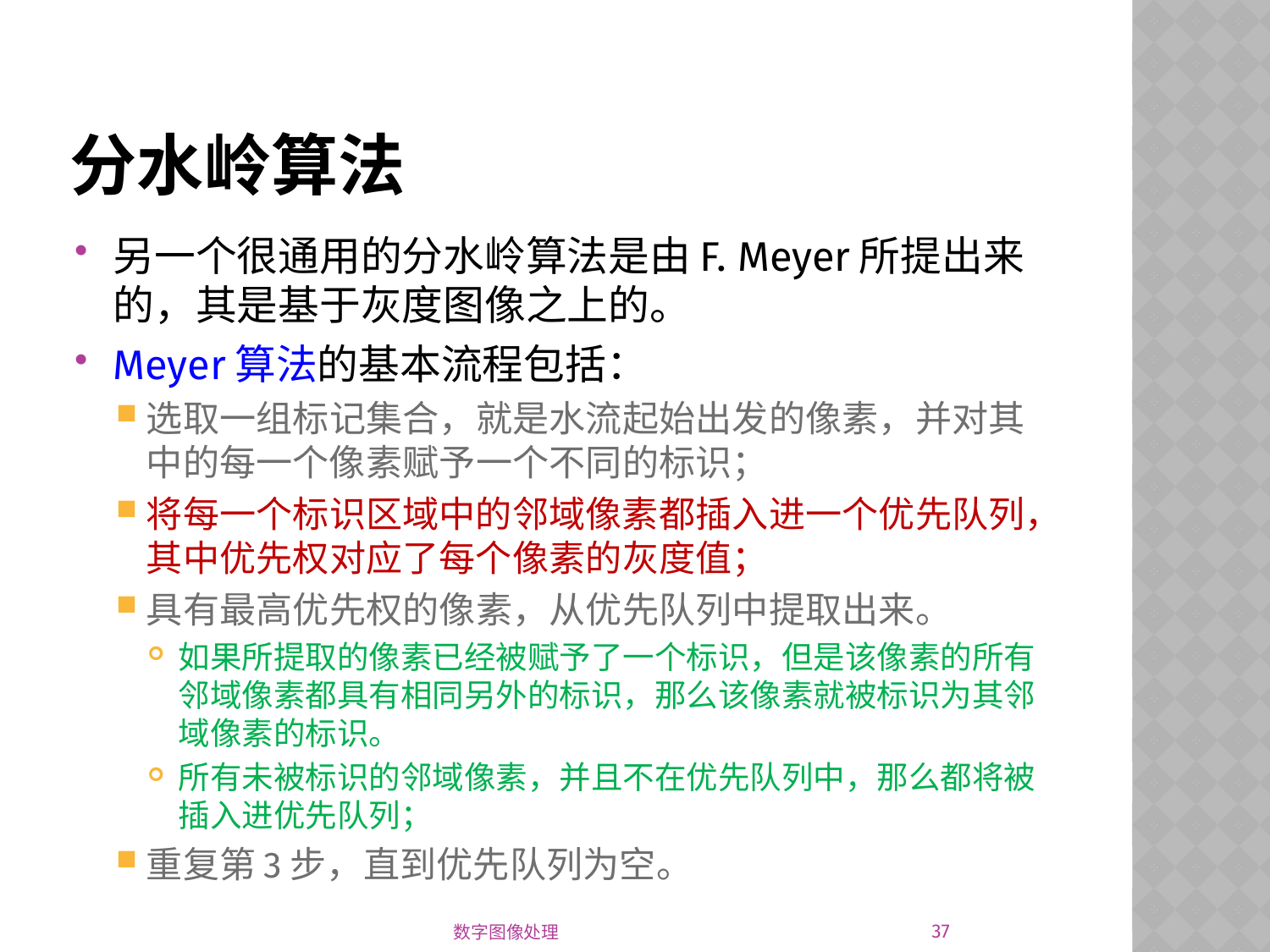

# 分水岭算法
另一个很通用的分水岭算法是由F. Meyer所提出来的，其是基于灰度图像之上的。
Meyer算法的基本流程包括：
选取一组标记集合，就是水流起始出发的像素，并对其中的每一个像素赋予一个不同的标识；
将每一个标识区域中的邻域像素都插入进一个优先队列，其中优先权对应了每个像素的灰度值；
具有最高优先权的像素，从优先队列中提取出来。
如果所提取的像素已经被赋予了一个标识，但是该像素的所有邻域像素都具有相同另外的标识，那么该像素就被标识为其邻域像素的标识。
所有未被标识的邻域像素，并且不在优先队列中，那么都将被插入进优先队列；
重复第3步，直到优先队列为空。
37
数字图像处理